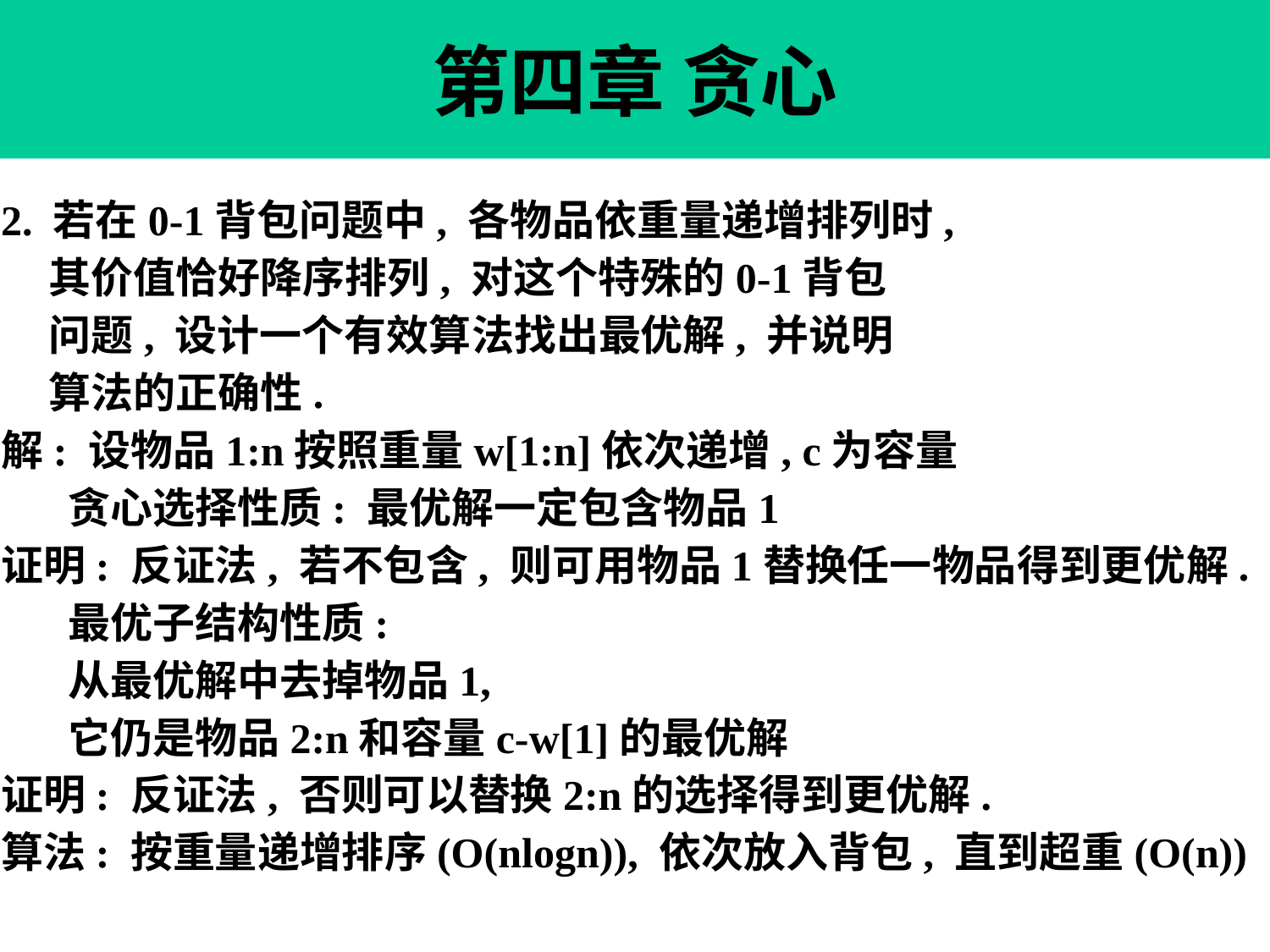

# 第四章 贪心
2. 若在0-1背包问题中, 各物品依重量递增排列时,
    其价值恰好降序排列, 对这个特殊的0-1背包
    问题, 设计一个有效算法找出最优解, 并说明
    算法的正确性.
解: 设物品1:n按照重量w[1:n]依次递增, c为容量
      贪心选择性质: 最优解一定包含物品1
证明: 反证法, 若不包含, 则可用物品1替换任一物品得到更优解.
      最优子结构性质:
      从最优解中去掉物品1,
      它仍是物品2:n和容量c-w[1]的最优解
证明: 反证法, 否则可以替换2:n的选择得到更优解.
算法: 按重量递增排序(O(nlogn)), 依次放入背包, 直到超重(O(n))